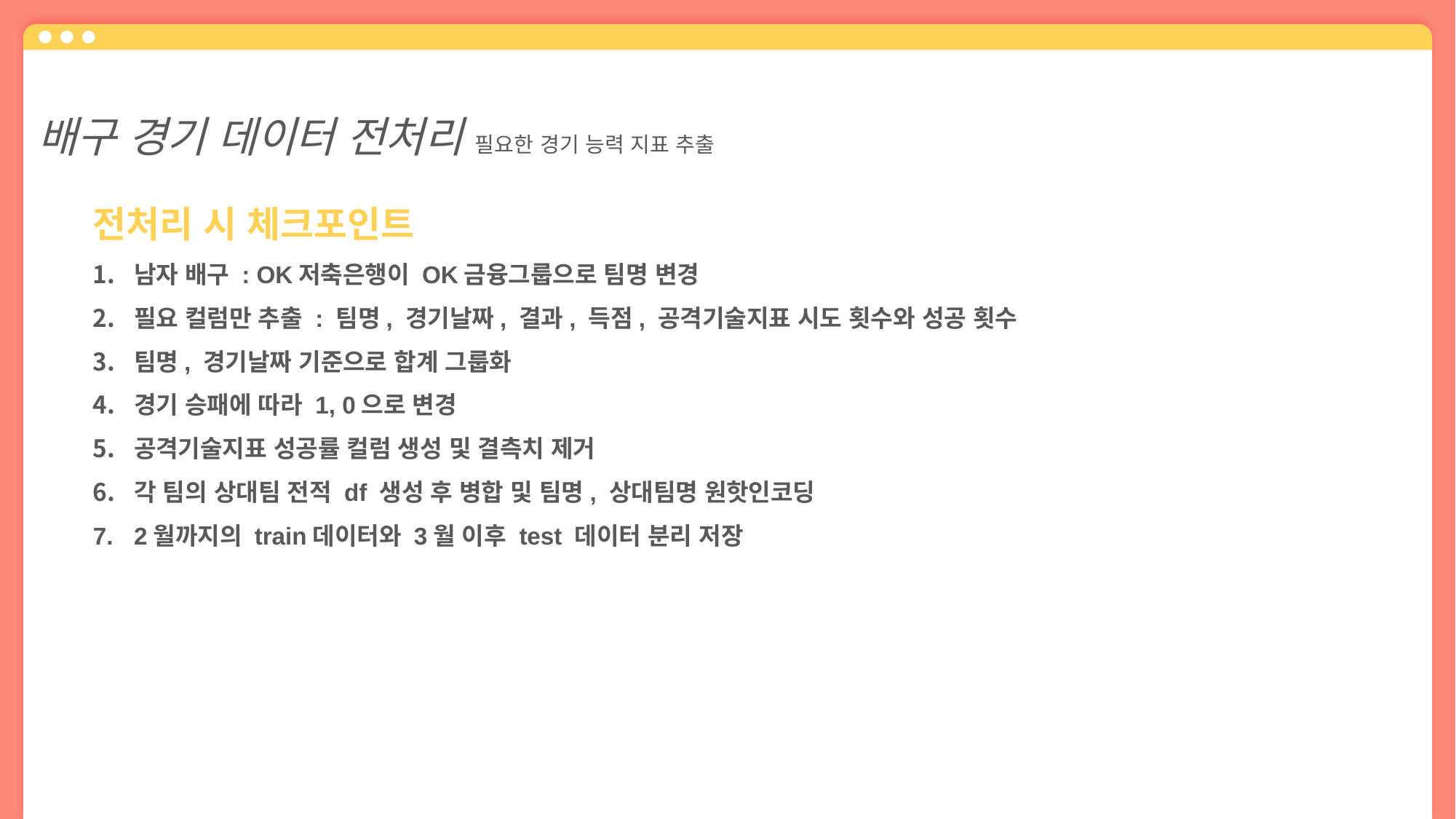

배구 경기 데이터 전처리 필요한 경기 능력 지표 추출

전처리 시 체크포인트
남자 배구 : OK저축은행이 OK금융그룹으로 팀명 변경
필요 컬럼만 추출 : 팀명, 경기날짜, 결과, 득점, 공격기술지표 시도 횟수와 성공 횟수
팀명, 경기날짜 기준으로 합계 그룹화
경기 승패에 따라 1, 0으로 변경
공격기술지표 성공률 컬럼 생성 및 결측치 제거
각 팀의 상대팀 전적 df 생성 후 병합 및 팀명, 상대팀명 원핫인코딩
2월까지의 train데이터와 3월 이후 test 데이터 분리 저장